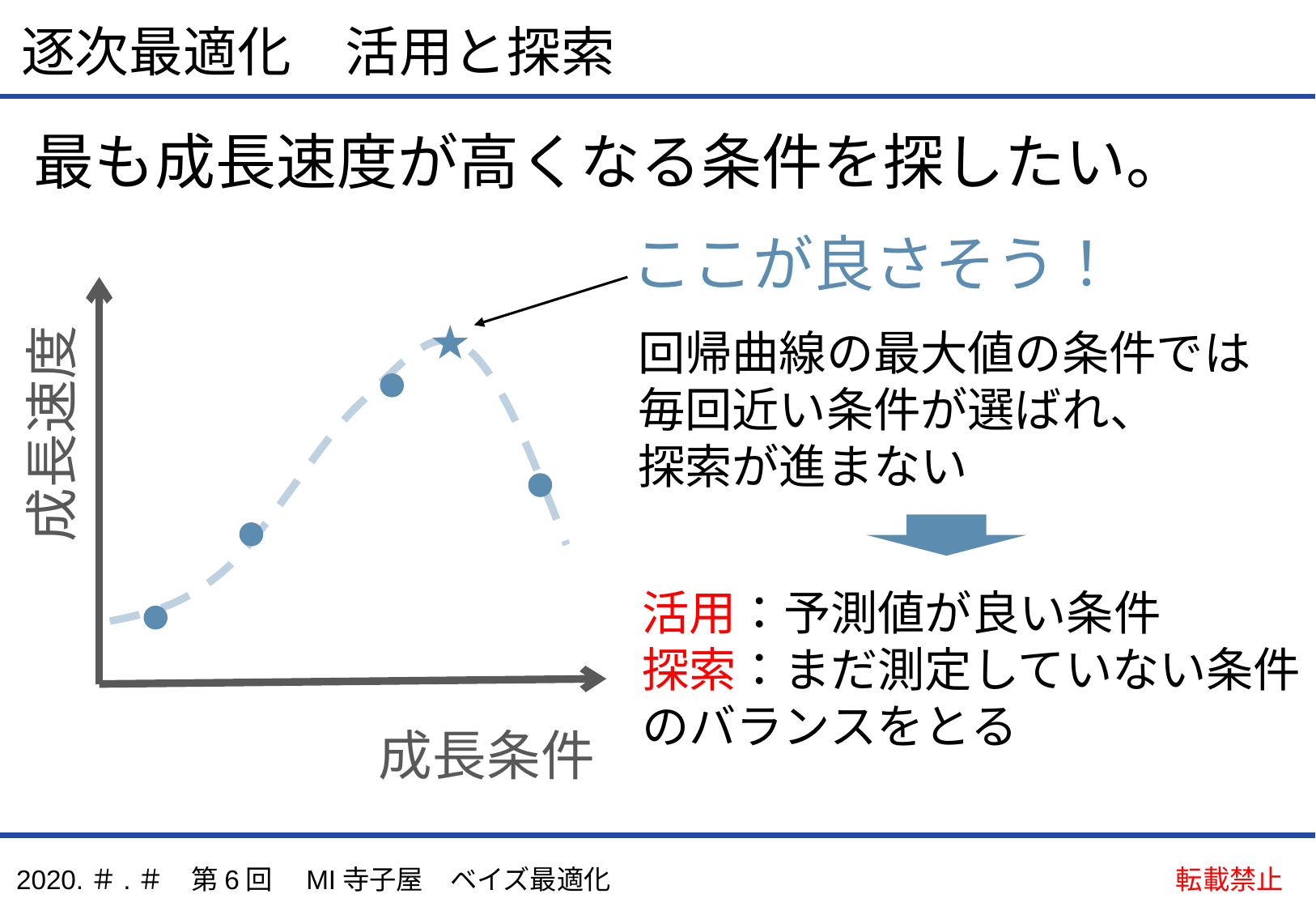

逐次最適化　活用と探索
最も成長速度が高くなる条件を探したい。
ここが良さそう！
★
回帰曲線の最大値の条件では毎回近い条件が選ばれ、
探索が進まない

成長速度

活用：予測値が良い条件
探索：まだ測定していない条件
のバランスをとる

成長条件